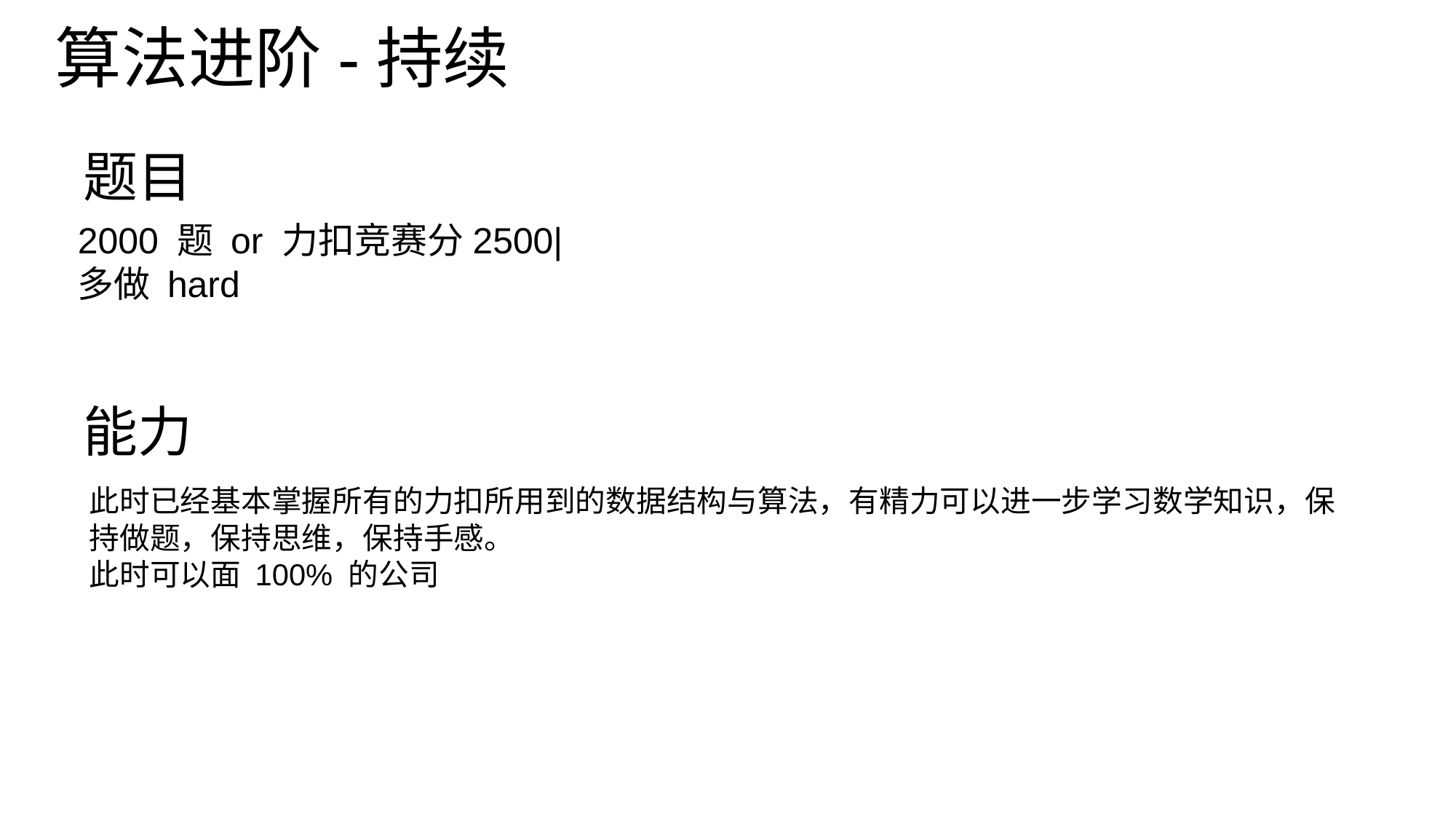

算法进阶-持续
题目
2000 题 or 力扣竞赛分2500|
多做 hard

能力
此时已经基本掌握所有的力扣所用到的数据结构与算法，有精力可以进一步学习数学知识，保持做题，保持思维，保持手感。
此时可以面 100% 的公司